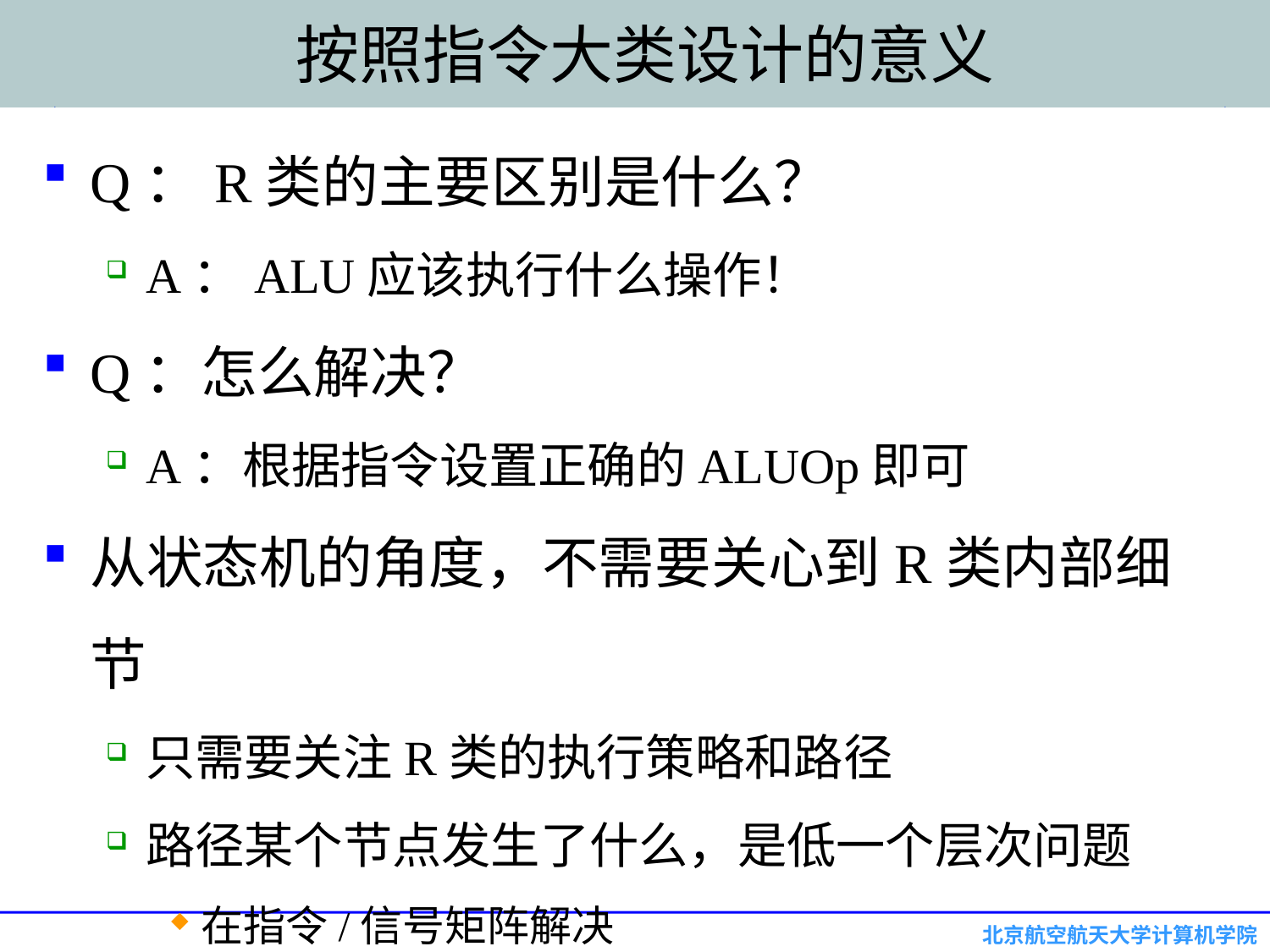

# 按照指令大类设计的意义
Q：R类的主要区别是什么？
A：ALU应该执行什么操作！
Q：怎么解决？
A：根据指令设置正确的ALUOp即可
从状态机的角度，不需要关心到R类内部细节
只需要关注R类的执行策略和路径
路径某个节点发生了什么，是低一个层次问题
在指令/信号矩阵解决